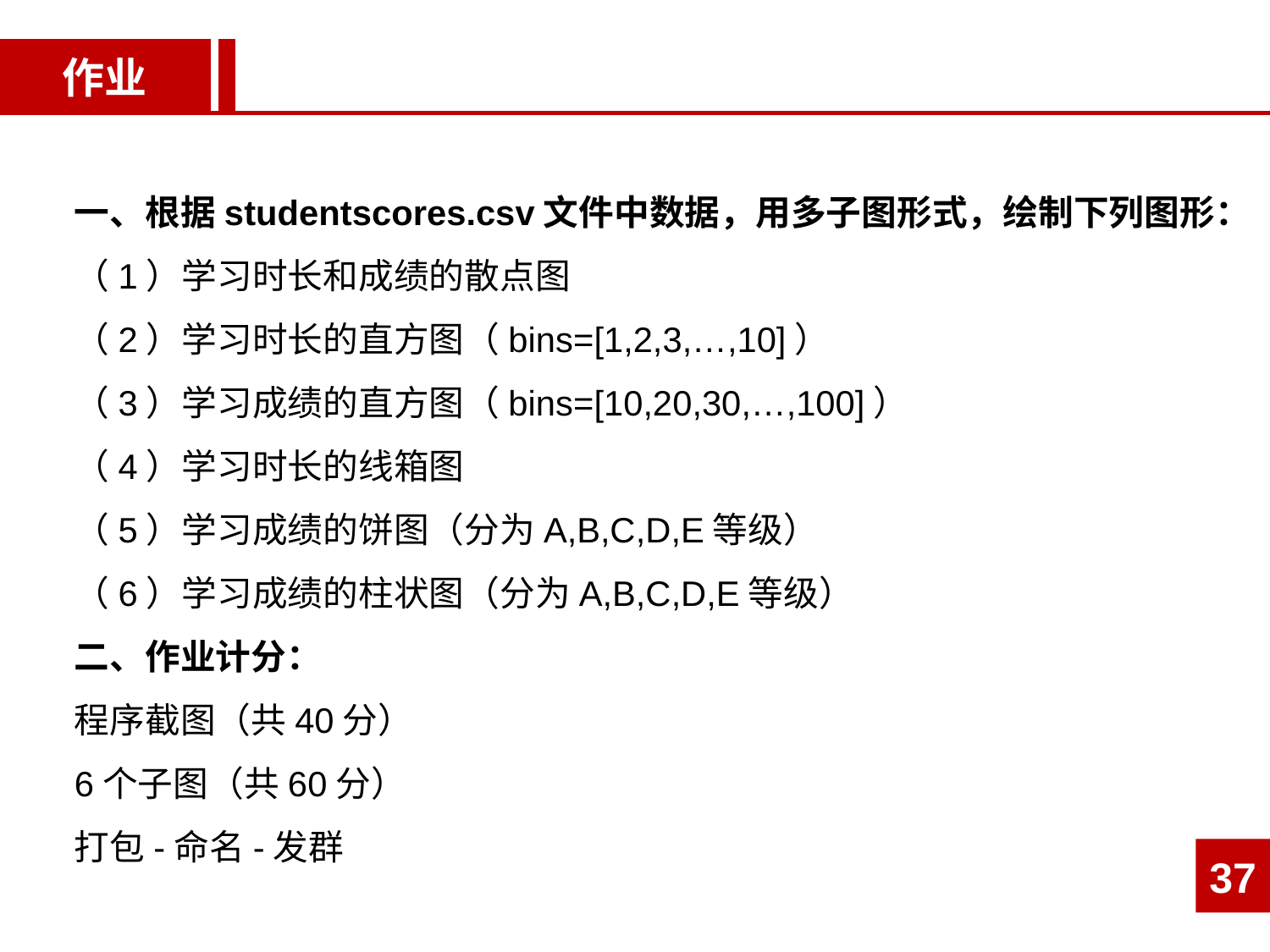

作业

一、根据studentscores.csv文件中数据，用多子图形式，绘制下列图形：
（1）学习时长和成绩的散点图
（2）学习时长的直方图（bins=[1,2,3,…,10]）
（3）学习成绩的直方图（bins=[10,20,30,…,100]）
（4）学习时长的线箱图
（5）学习成绩的饼图（分为A,B,C,D,E等级）
（6）学习成绩的柱状图（分为A,B,C,D,E等级）
二、作业计分：
程序截图（共40分）
6个子图（共60分）
打包-命名-发群
37